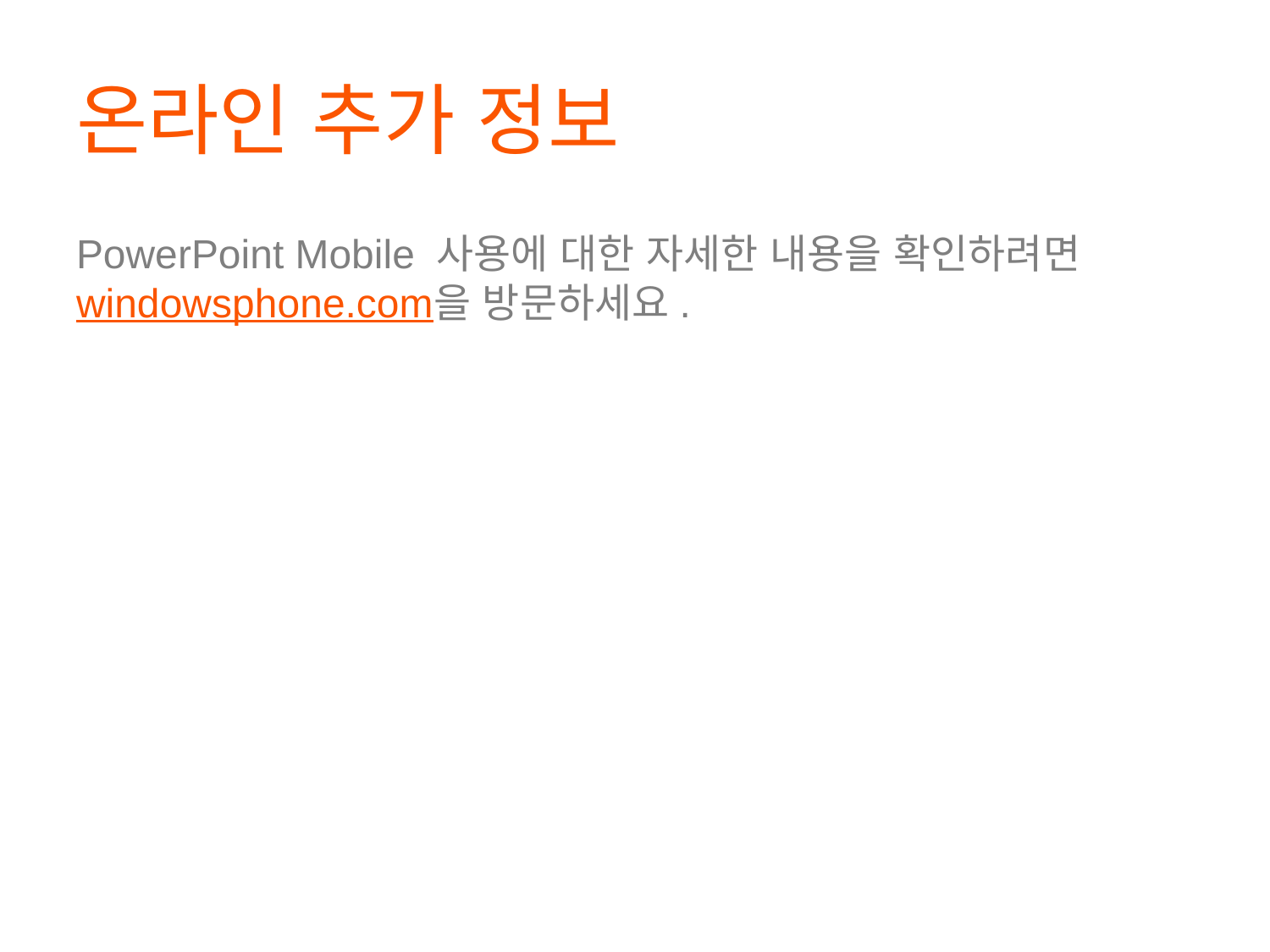

# 온라인 추가 정보
PowerPoint Mobile 사용에 대한 자세한 내용을 확인하려면 windowsphone.com을 방문하세요.